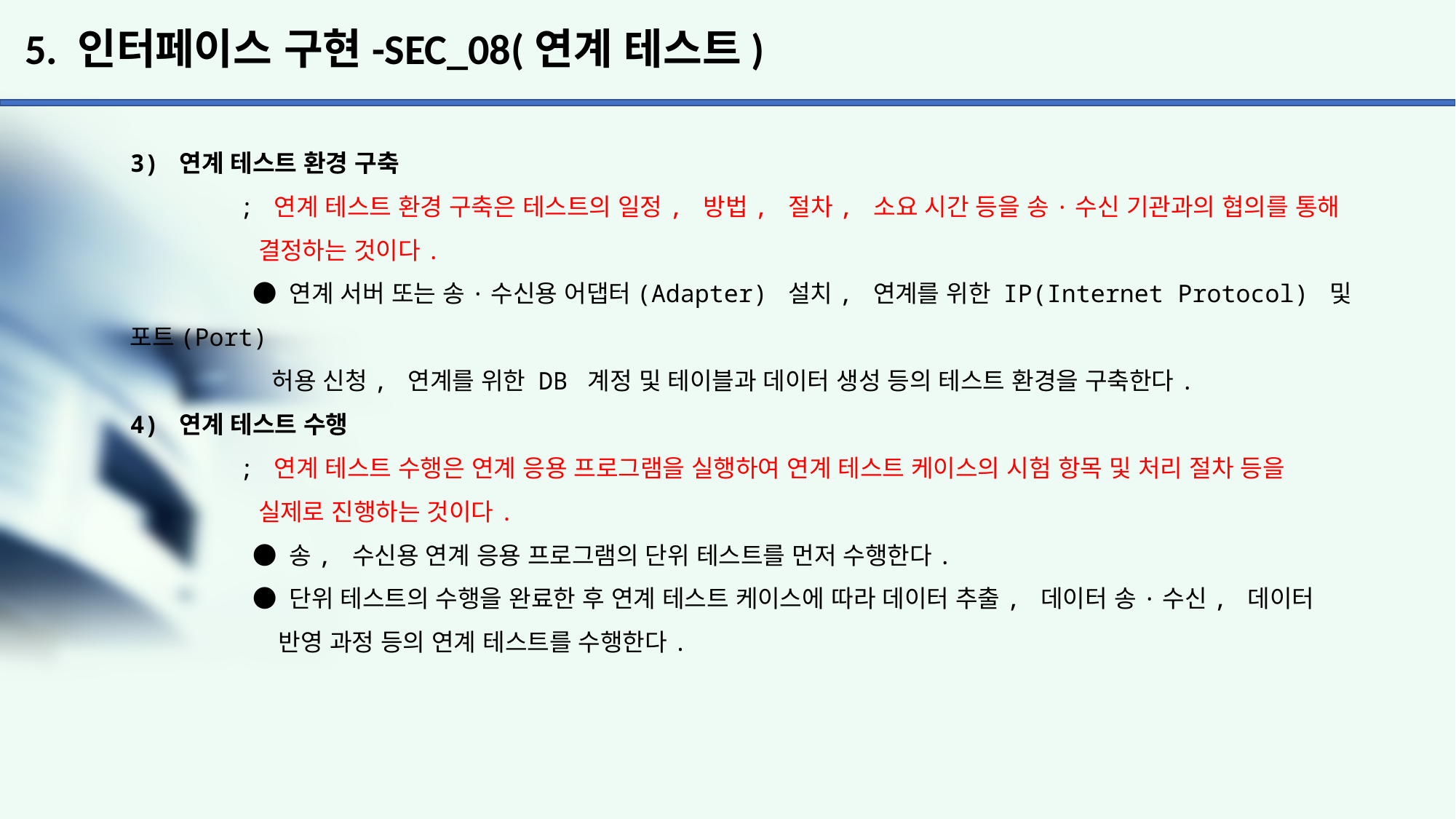

# 5. 인터페이스 구현-SEC_08(연계 테스트)
3) 연계 테스트 환경 구축
	; 연계 테스트 환경 구축은 테스트의 일정, 방법, 절차, 소요 시간 등을 송·수신 기관과의 협의를 통해
	  결정하는 것이다.
	  ● 연계 서버 또는 송·수신용 어댑터(Adapter) 설치, 연계를 위한 IP(Internet Protocol) 및 포트(Port)
	    허용 신청, 연계를 위한 DB 계정 및 테이블과 데이터 생성 등의 테스트 환경을 구축한다.
4) 연계 테스트 수행
	; 연계 테스트 수행은 연계 응용 프로그램을 실행하여 연계 테스트 케이스의 시험 항목 및 처리 절차 등을
	  실제로 진행하는 것이다.
	  ● 송, 수신용 연계 응용 프로그램의 단위 테스트를 먼저 수행한다.
	  ● 단위 테스트의 수행을 완료한 후 연계 테스트 케이스에 따라 데이터 추출, 데이터 송·수신, 데이터
	     반영 과정 등의 연계 테스트를 수행한다.